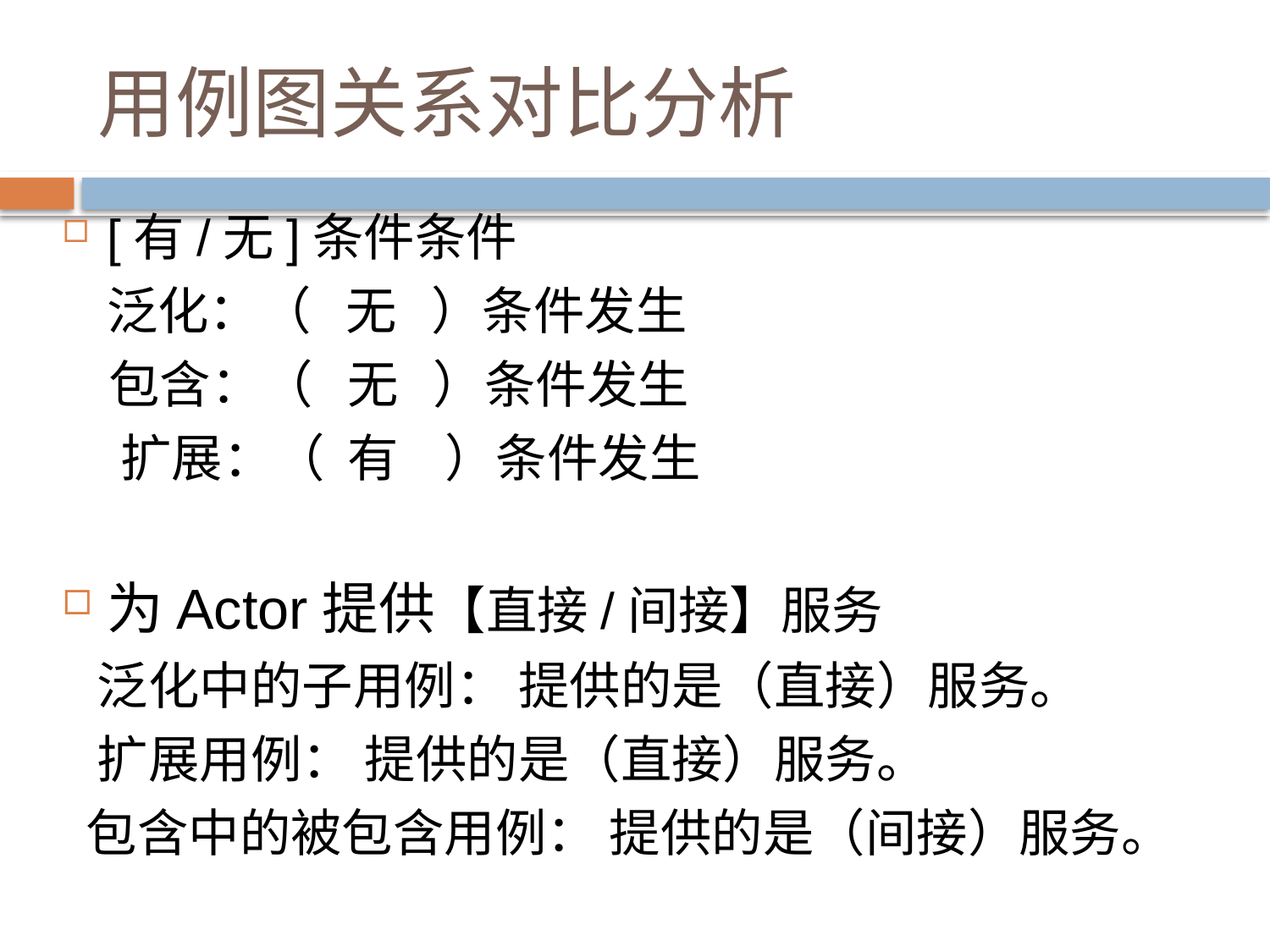

# 用例图关系对比分析
[有/无]条件条件
	泛化：（   无   ）条件发生
   包含：（   无   ）条件发生
    扩展：（  有    ）条件发生

为Actor提供【直接/间接】服务
  泛化中的子用例： 提供的是（直接）服务。
  扩展用例： 提供的是（直接）服务。
 包含中的被包含用例： 提供的是（间接）服务。